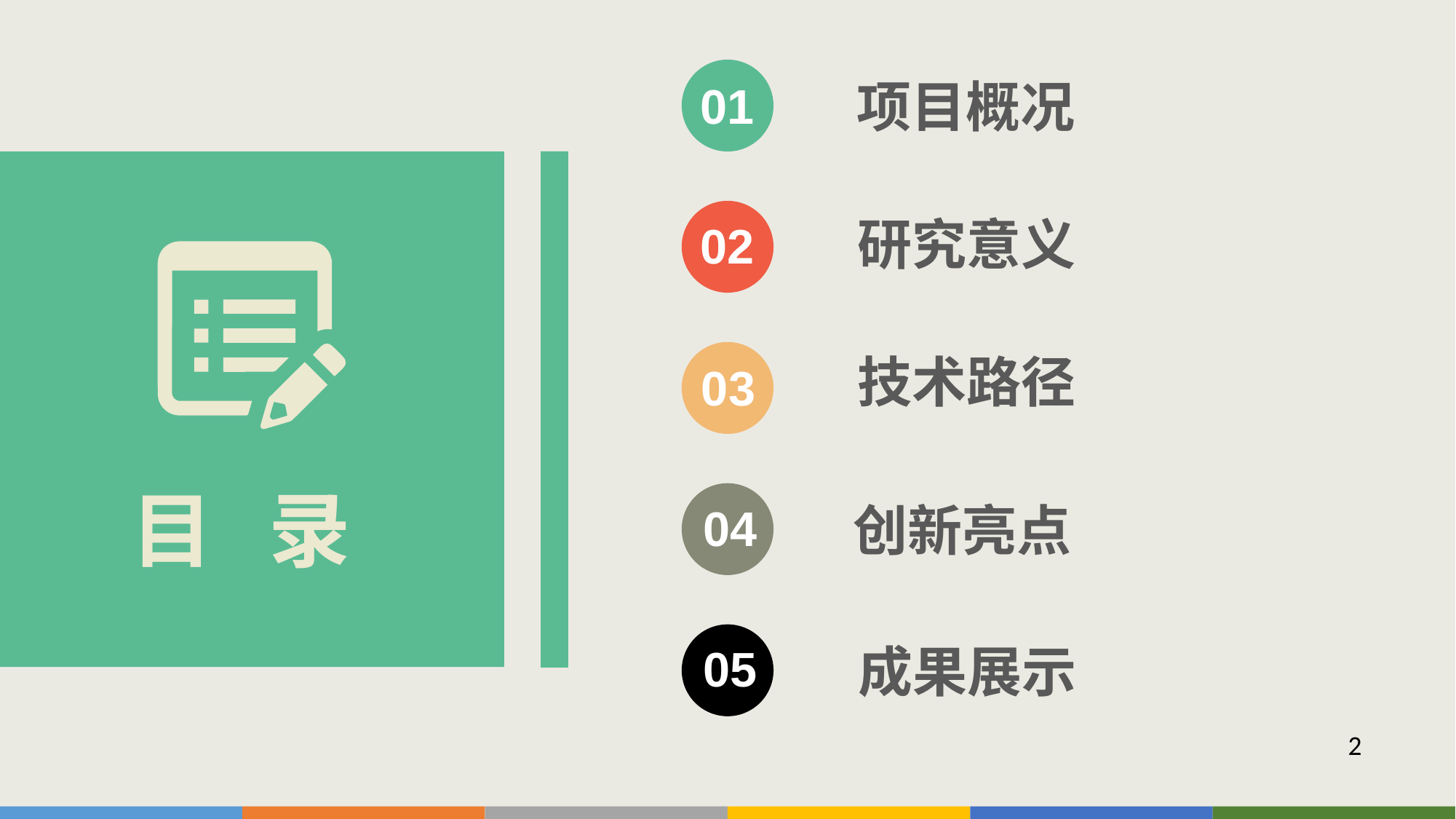

01
项目概况

02
研究意义

03
技术路径
目   录

04
创新亮点

05
成果展示
2